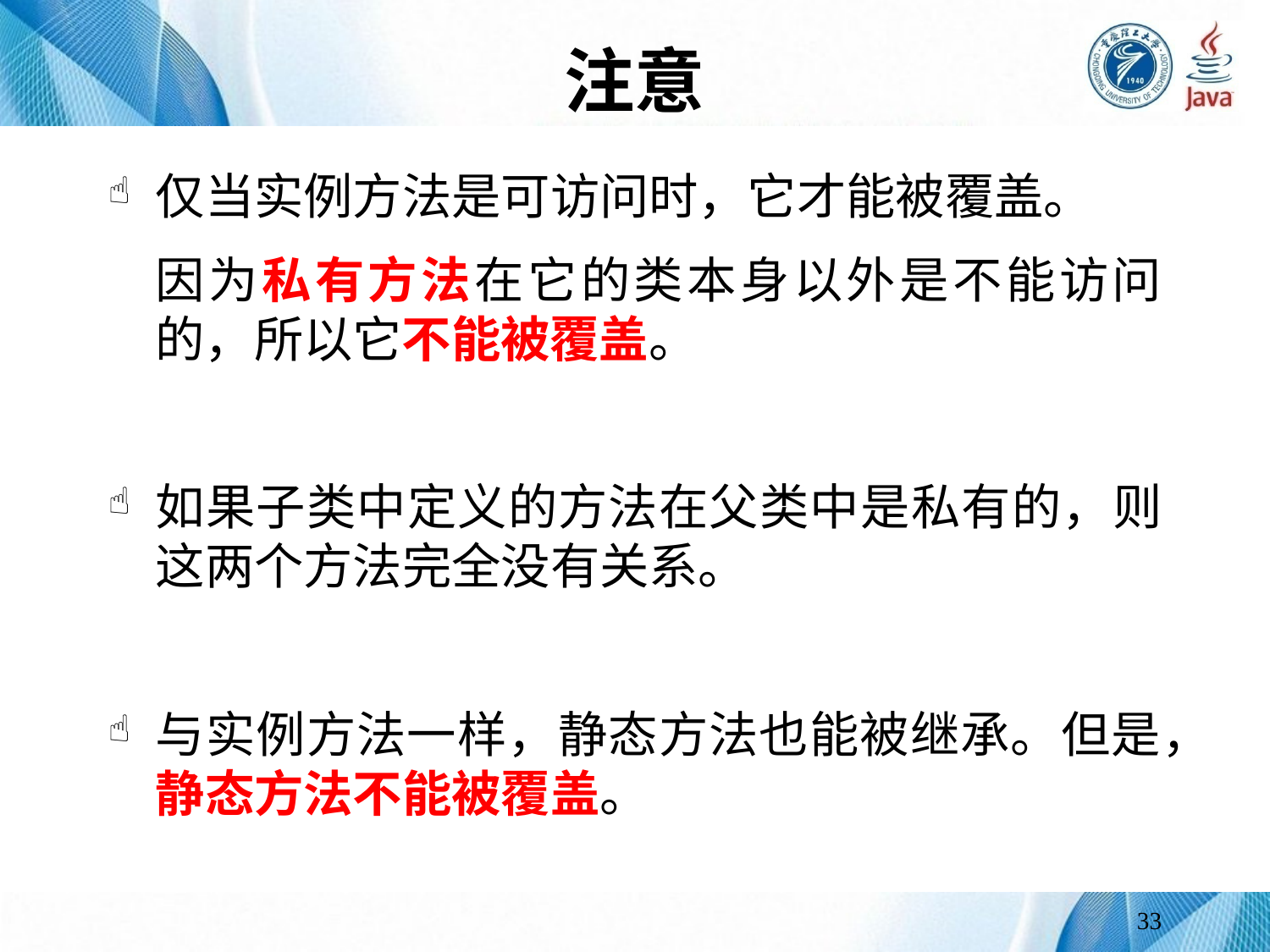

# 注意
仅当实例方法是可访问时，它才能被覆盖。
因为私有方法在它的类本身以外是不能访问的，所以它不能被覆盖。

如果子类中定义的方法在父类中是私有的，则这两个方法完全没有关系。

与实例方法一样，静态方法也能被继承。但是，静态方法不能被覆盖。

33